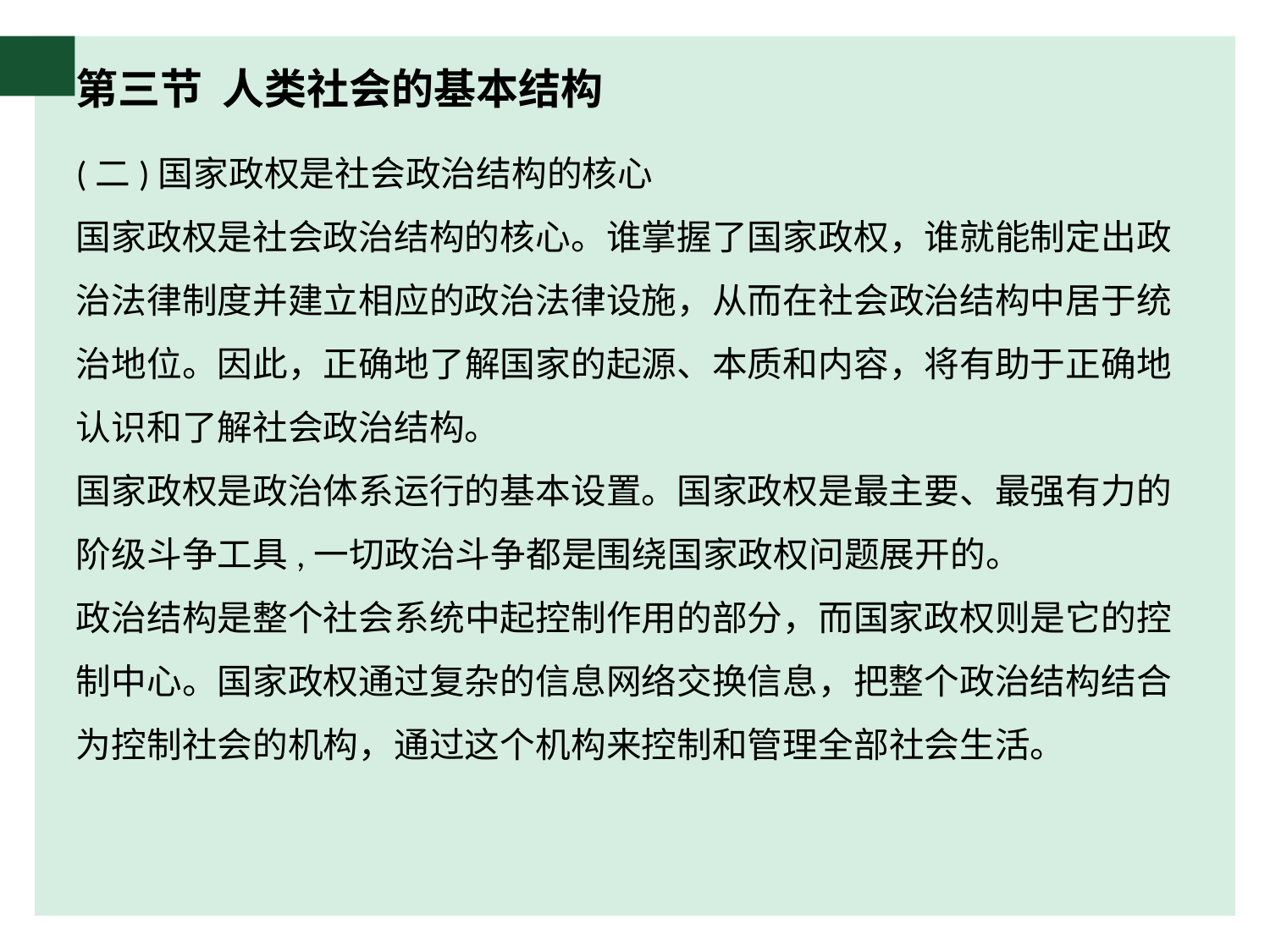

# 第三节  人类社会的基本结构
(二)国家政权是社会政治结构的核心
国家政权是社会政治结构的核心。谁掌握了国家政权，谁就能制定出政治法律制度并建立相应的政治法律设施，从而在社会政治结构中居于统治地位。因此，正确地了解国家的起源、本质和内容，将有助于正确地认识和了解社会政治结构。
国家政权是政治体系运行的基本设置。国家政权是最主要、最强有力的阶级斗争工具,一切政治斗争都是围绕国家政权问题展开的。
政治结构是整个社会系统中起控制作用的部分，而国家政权则是它的控制中心。国家政权通过复杂的信息网络交换信息，把整个政治结构结合为控制社会的机构，通过这个机构来控制和管理全部社会生活。